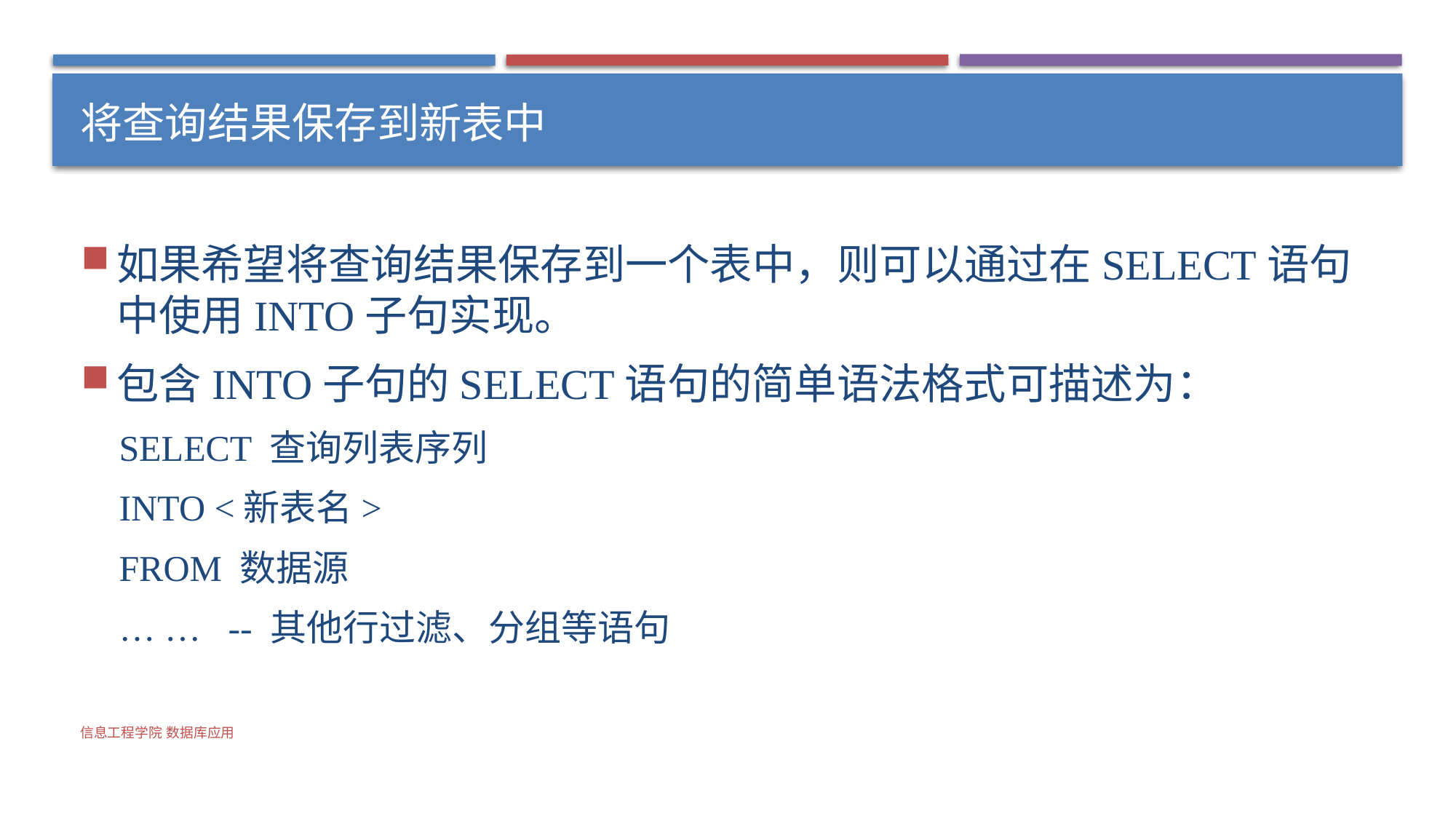

# 将查询结果保存到新表中
如果希望将查询结果保存到一个表中，则可以通过在SELECT语句中使用INTO子句实现。
包含INTO子句的SELECT语句的简单语法格式可描述为：
SELECT 查询列表序列
INTO <新表名>
FROM 数据源
… …   -- 其他行过滤、分组等语句
信息工程学院 数据库应用
3